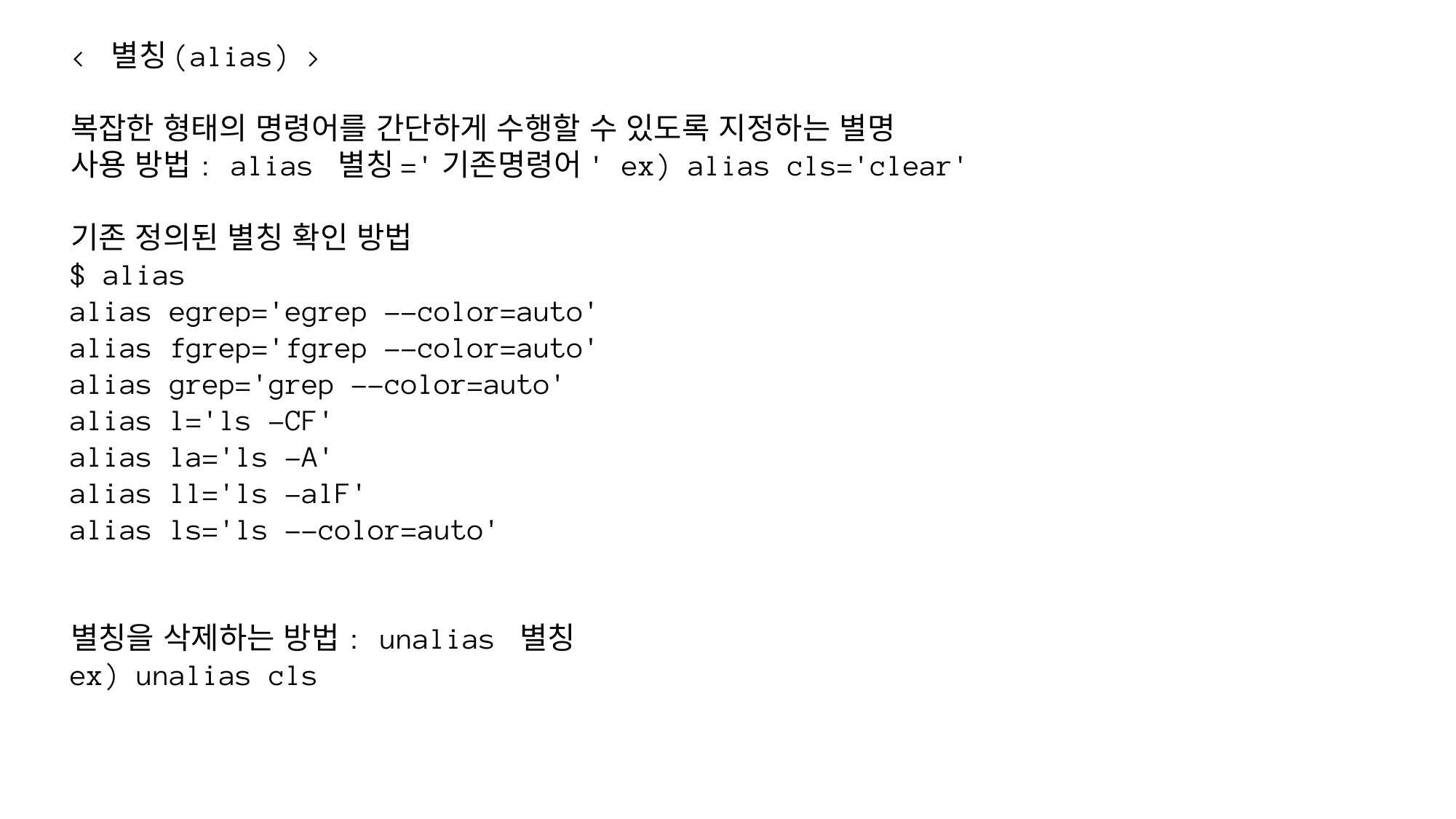

< 별칭(alias) >

복잡한 형태의 명령어를 간단하게 수행할 수 있도록 지정하는 별명
사용 방법: alias 별칭='기존명령어' ex) alias cls='clear'

기존 정의된 별칭 확인 방법
$ alias
alias egrep='egrep --color=auto'
alias fgrep='fgrep --color=auto'
alias grep='grep --color=auto'
alias l='ls -CF'
alias la='ls -A'
alias ll='ls -alF'
alias ls='ls --color=auto'

별칭을 삭제하는 방법: unalias 별칭
ex) unalias cls